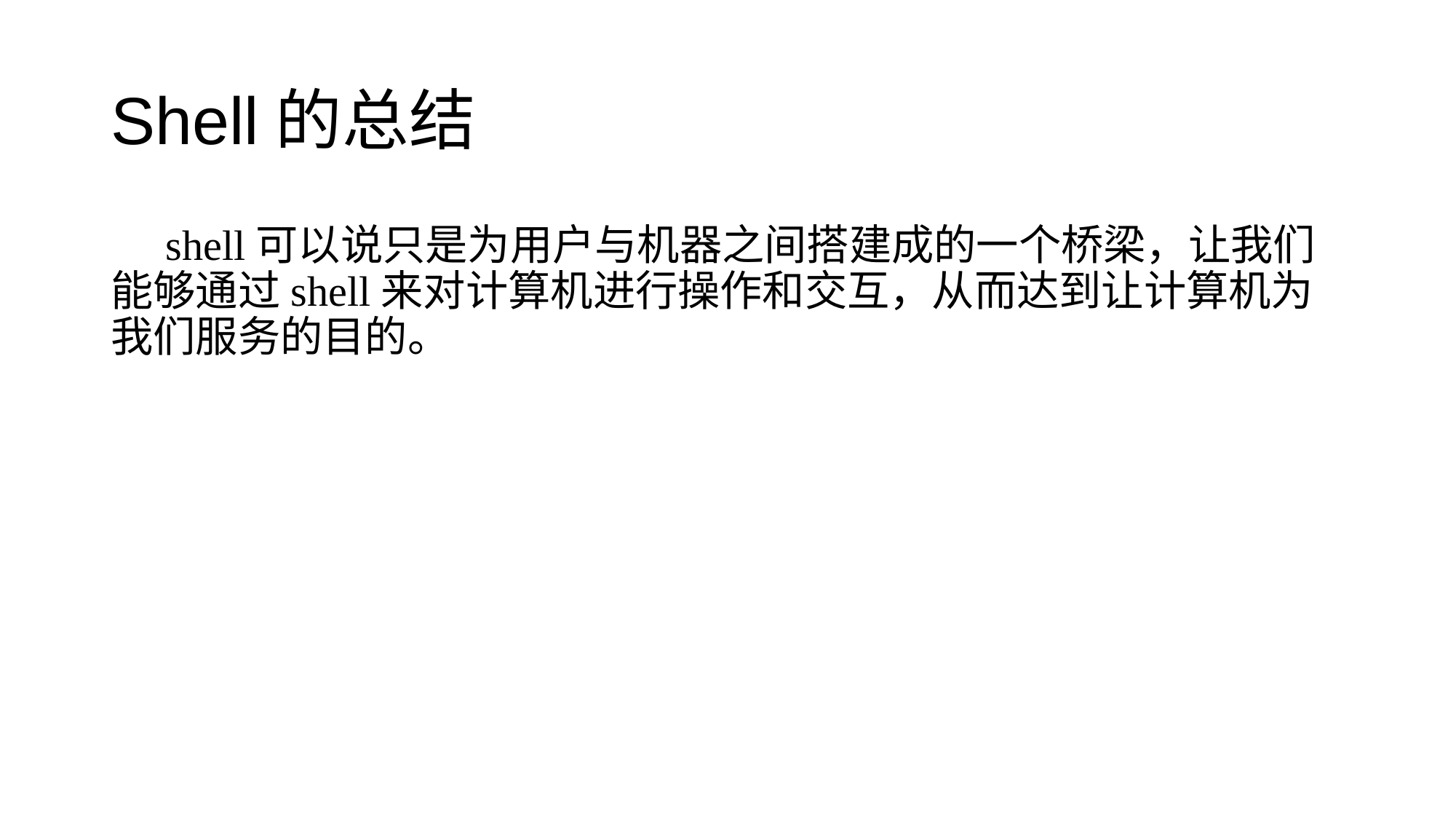

# Shell的总结
shell可以说只是为用户与机器之间搭建成的一个桥梁，让我们能够通过shell来对计算机进行操作和交互，从而达到让计算机为我们服务的目的。